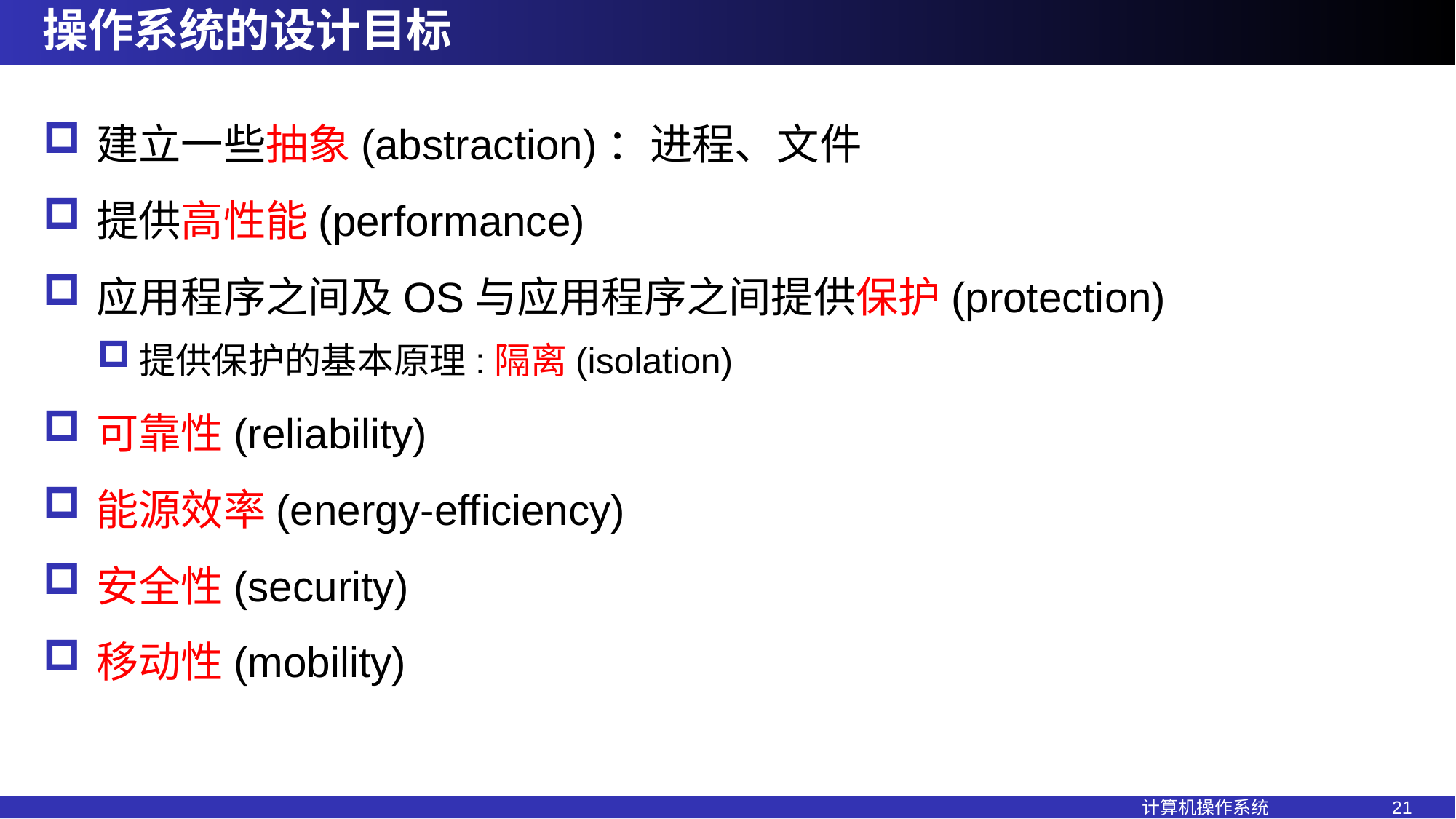

# 操作系统的设计目标
建立一些抽象(abstraction)：进程、文件
提供高性能(performance)
应用程序之间及OS与应用程序之间提供保护(protection)
提供保护的基本原理:隔离(isolation)
可靠性(reliability)
能源效率(energy-efficiency)
安全性(security)
移动性(mobility)

计算机操作系统                     21